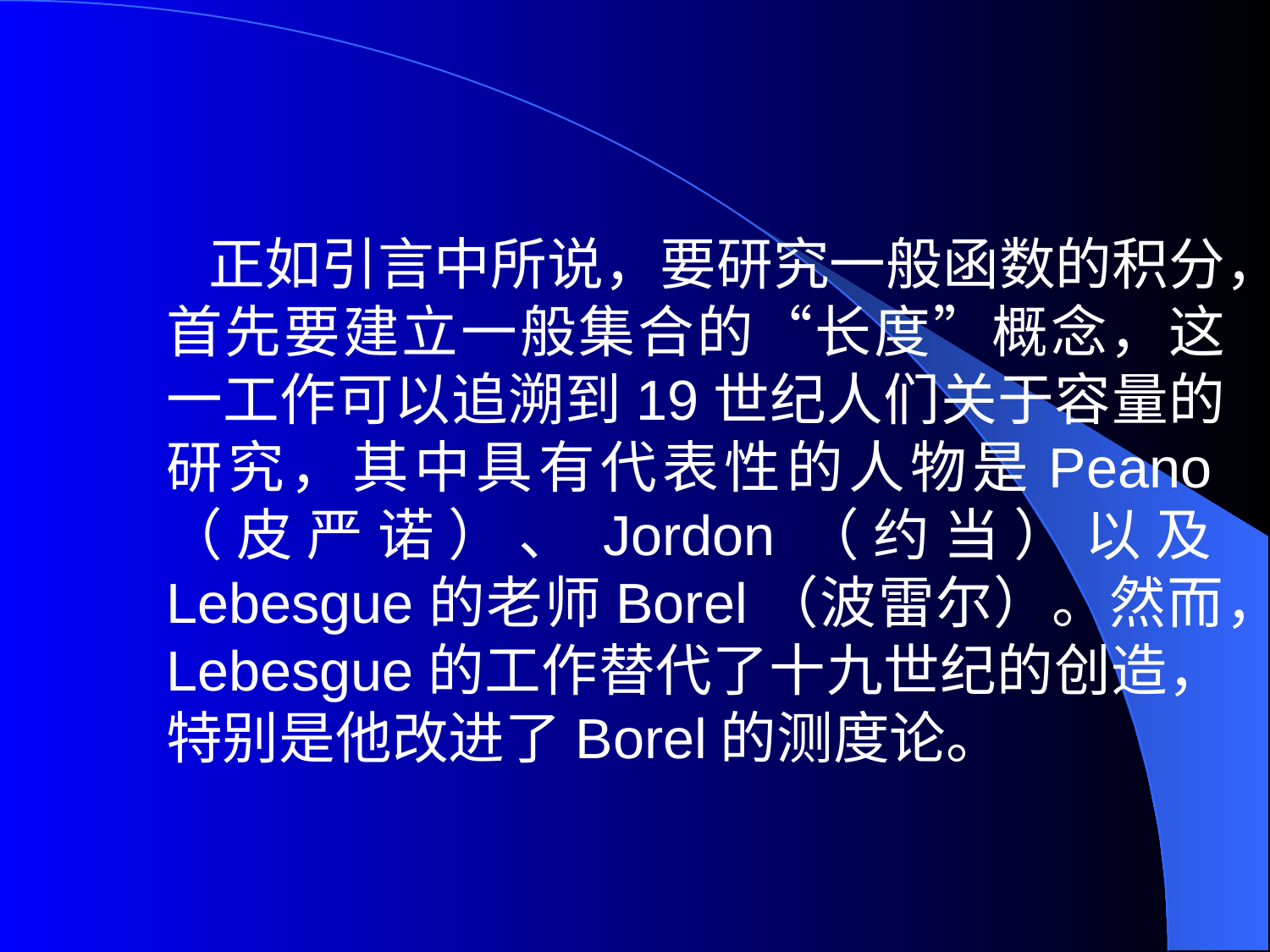

正如引言中所说，要研究一般函数的积分，首先要建立一般集合的“长度”概念，这一工作可以追溯到19世纪人们关于容量的研究，其中具有代表性的人物是Peano（皮严诺）、Jordon（约当）以及Lebesgue的老师Borel（波雷尔）。然而，Lebesgue的工作替代了十九世纪的创造，特别是他改进了Borel的测度论。